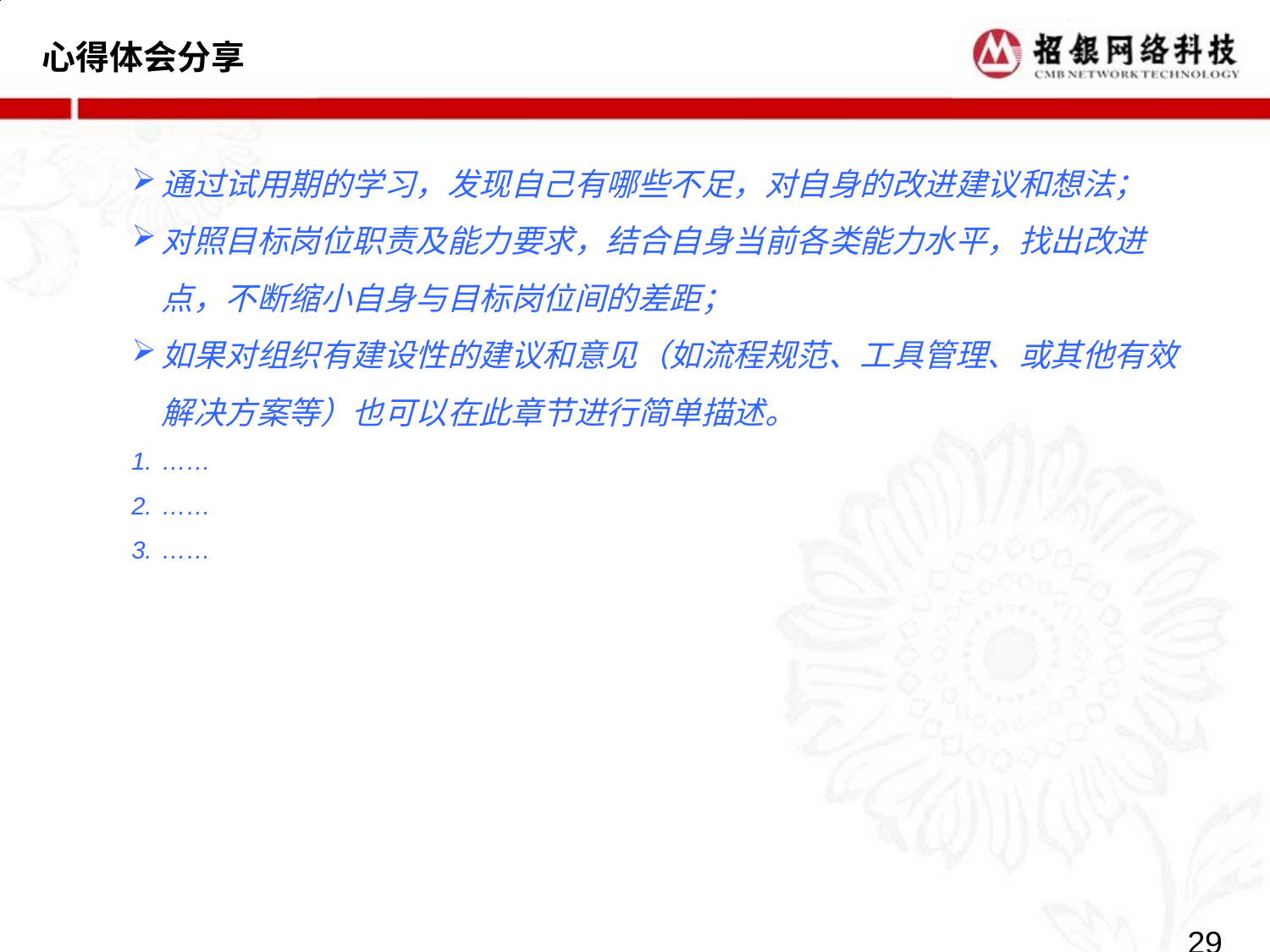

心得体会分享
通过试用期的学习，发现自己有哪些不足，对自身的改进建议和想法；
对照目标岗位职责及能力要求，结合自身当前各类能力水平，找出改进点，不断缩小自身与目标岗位间的差距；
如果对组织有建设性的建议和意见（如流程规范、工具管理、或其他有效解决方案等）也可以在此章节进行简单描述。
……
……
……
29